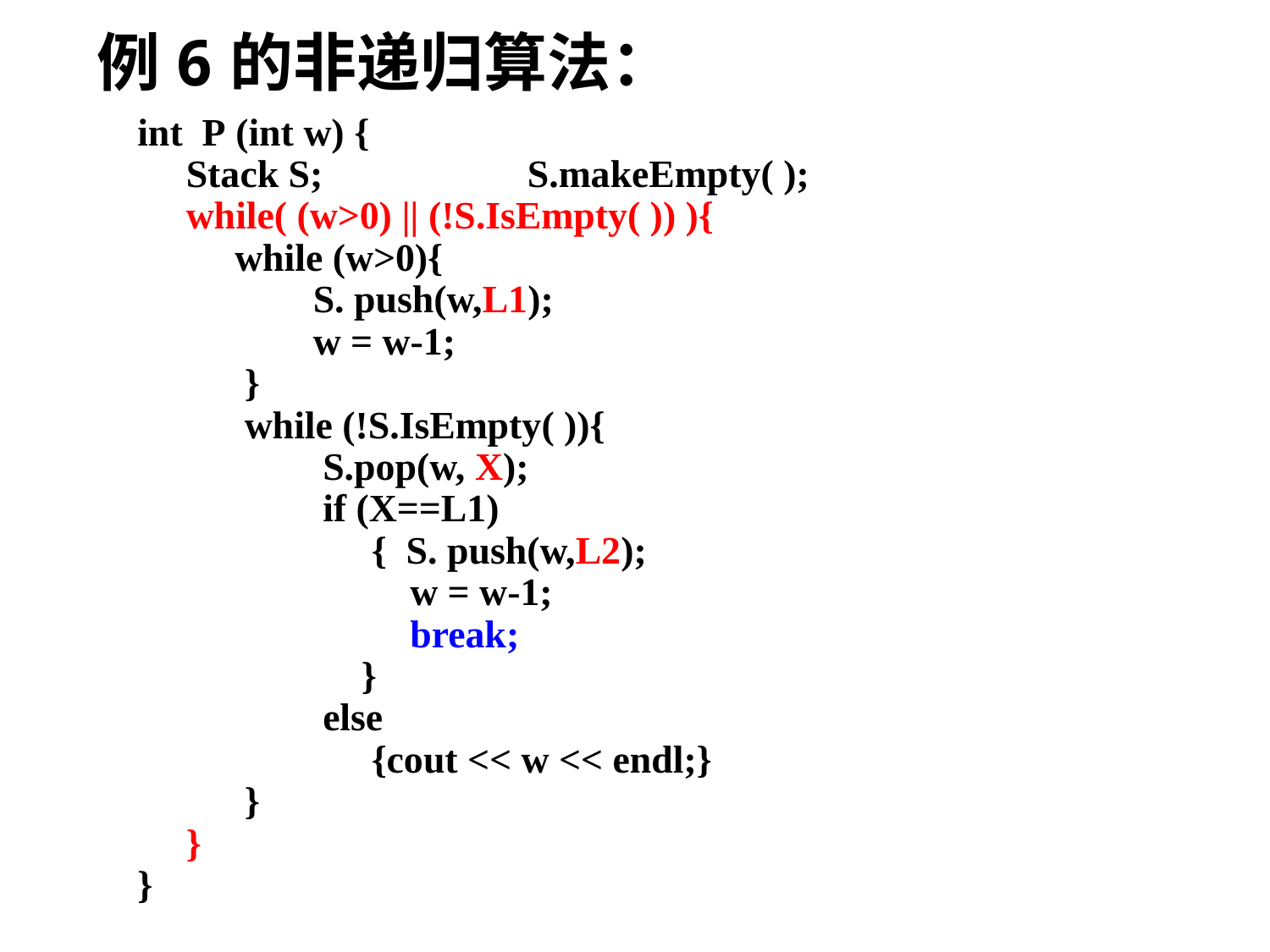

例6的非递归算法：
int  P (int w) {
     Stack S;                     S.makeEmpty( );
     while( (w>0) || (!S.IsEmpty( )) ){
          while (w>0){
	     S. push(w,L1);
	     w = w-1;
           }
           while (!S.IsEmpty( )){
	      S.pop(w, X);
	      if (X==L1)
	           {  S. push(w,L2);
                            w = w-1;
                            break;
                       }
	      else
	           {cout << w << endl;}
           }
     }
}